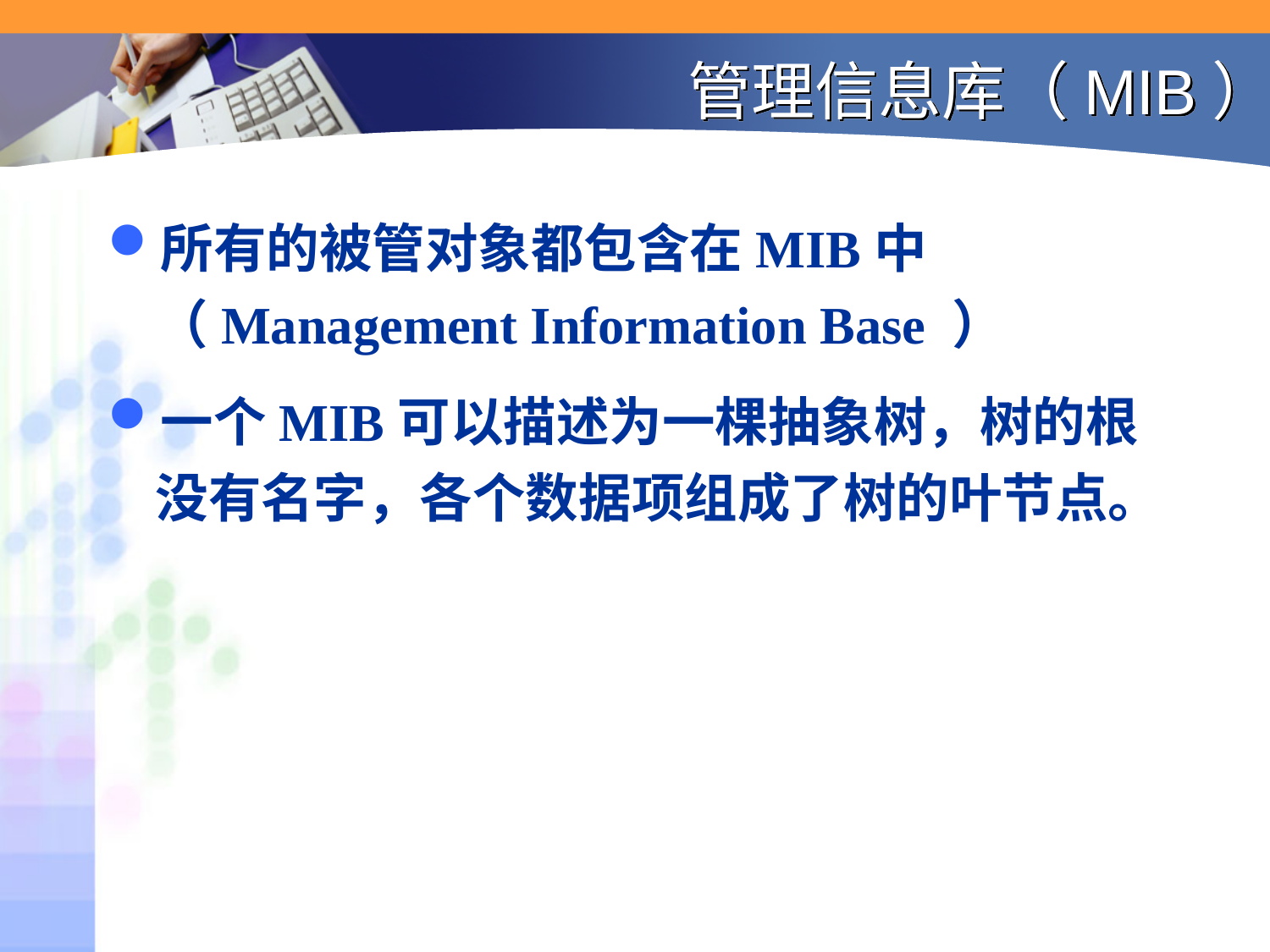

# 管理信息库（MIB）
所有的被管对象都包含在MIB中（Management Information Base ）
一个MIB可以描述为一棵抽象树，树的根没有名字，各个数据项组成了树的叶节点。